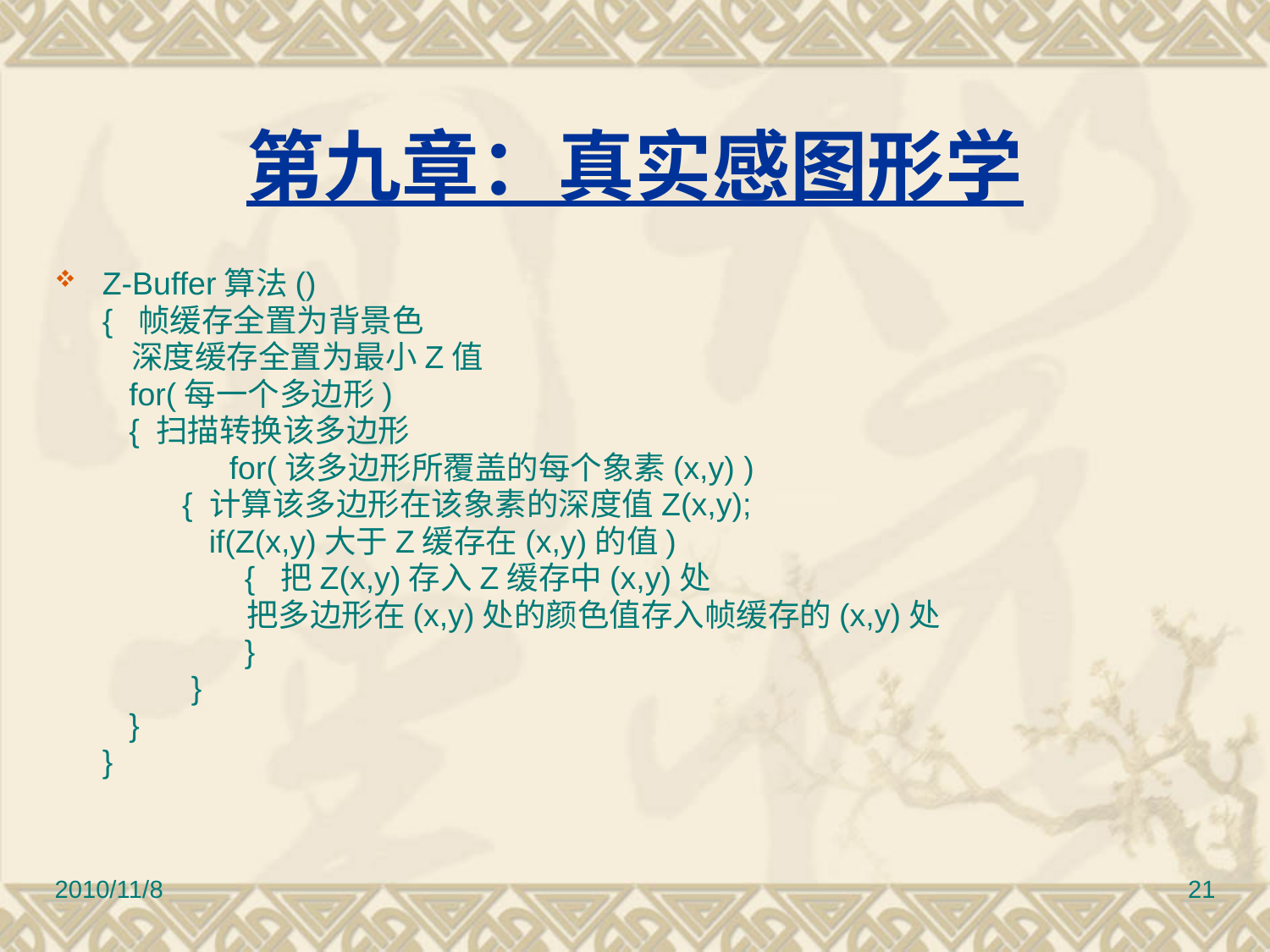

# 第九章：真实感图形学
Z-Buffer算法()
	{  帧缓存全置为背景色
   	   深度缓存全置为最小Z值
   	   for(每一个多边形)
   	   { 扫描转换该多边形
     	     	for(该多边形所覆盖的每个象素(x,y) )
     	         { 计算该多边形在该象素的深度值Z(x,y);
     	            if(Z(x,y)大于Z缓存在(x,y)的值)
     	                {  把Z(x,y)存入Z缓存中(x,y)处
     	                   把多边形在(x,y)处的颜色值存入帧缓存的(x,y)处
     	                }
     	          }
   	   }
	}

2010/11/8
21